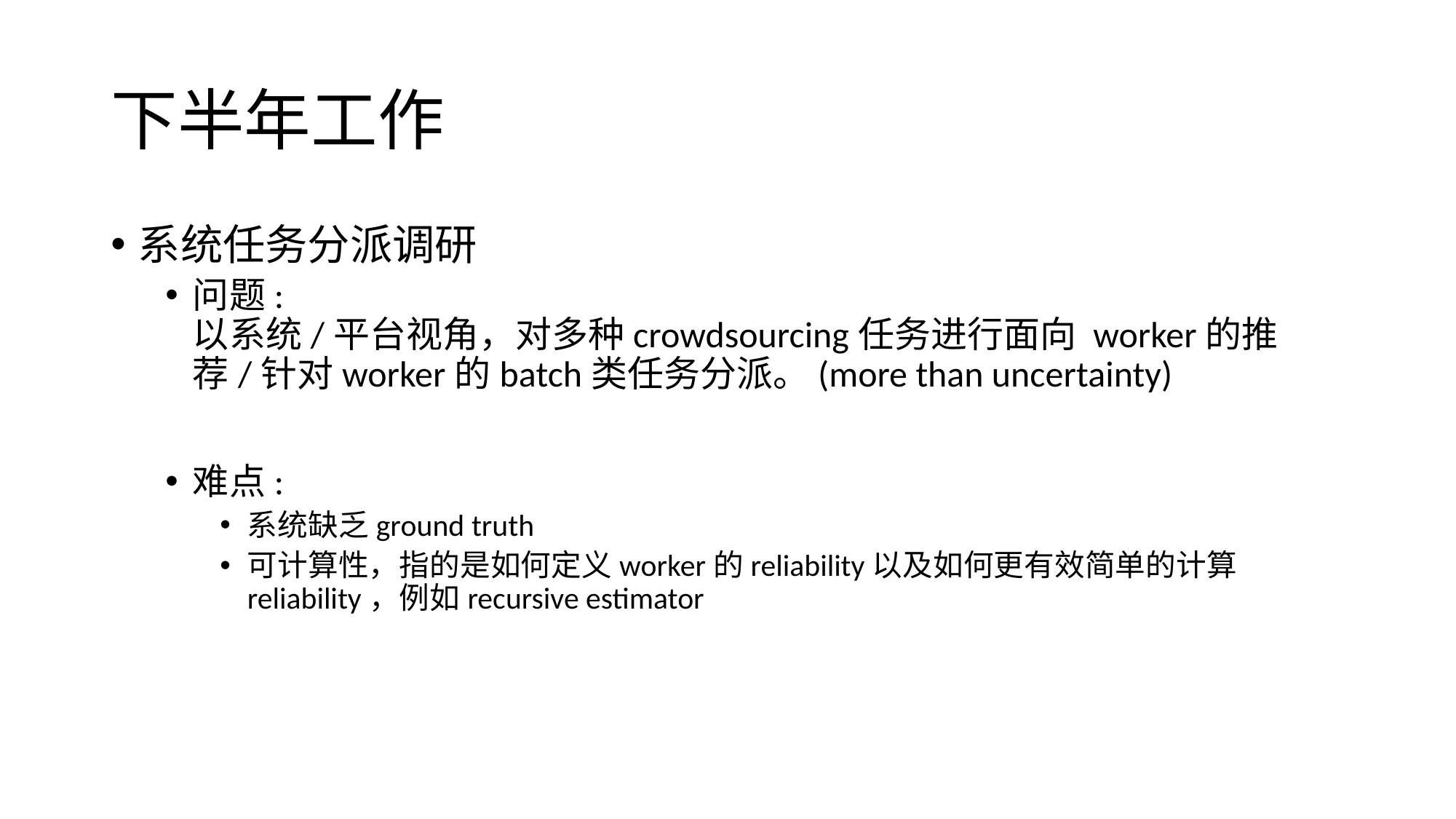

# 下半年工作
系统任务分派调研
问题:
以系统/平台视角，对多种crowdsourcing任务进行面向 worker的推荐/针对worker的batch类任务分派。(more than uncertainty)

难点:
系统缺乏ground truth
可计算性，指的是如何定义worker的reliability以及如何更有效简单的计算reliability，例如recursive estimator